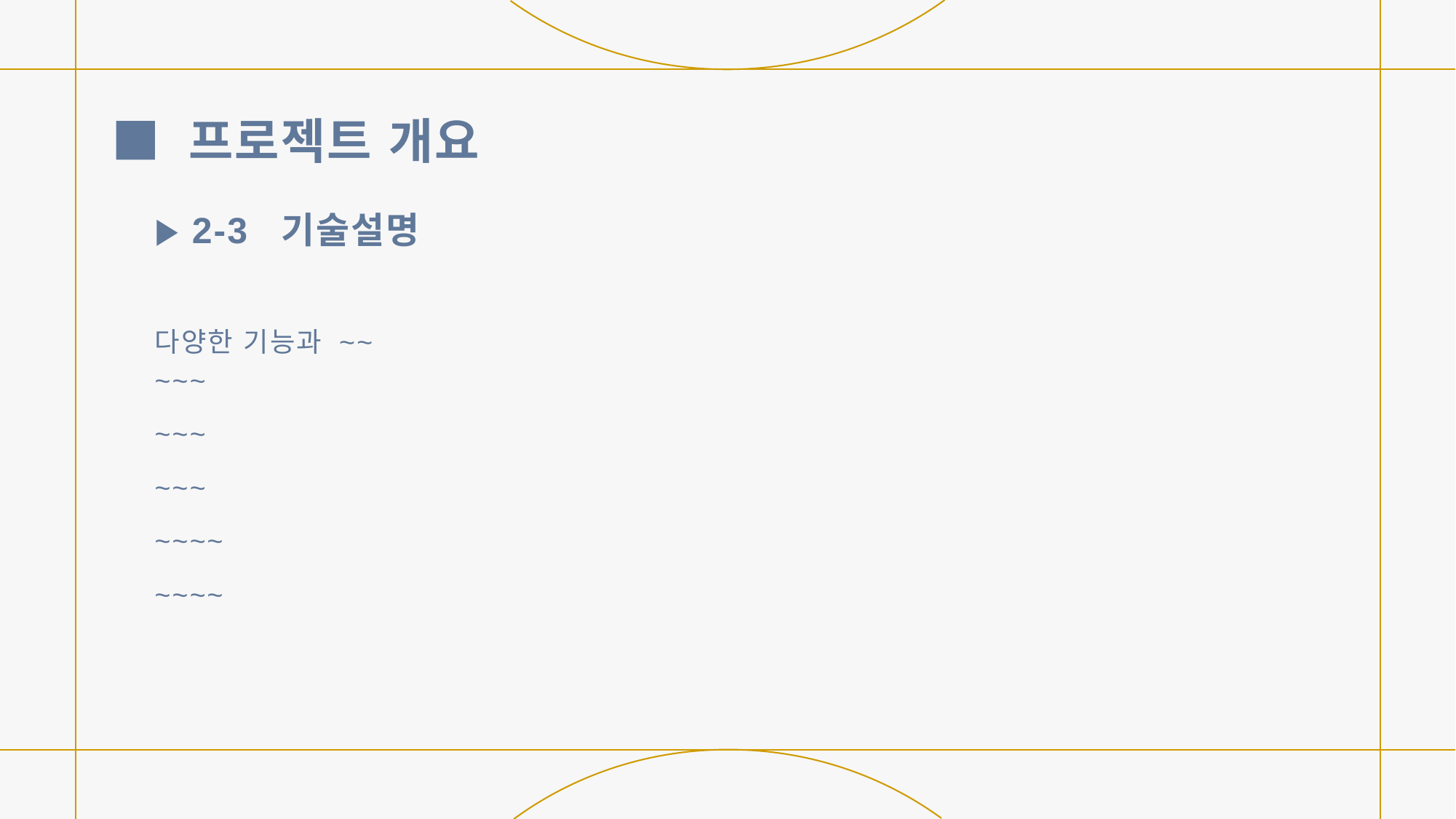

# ■ 프로젝트 개요
▶ 2-3  기술설명

다양한 기능과 ~~
~~~
~~~
~~~
~~~~
~~~~